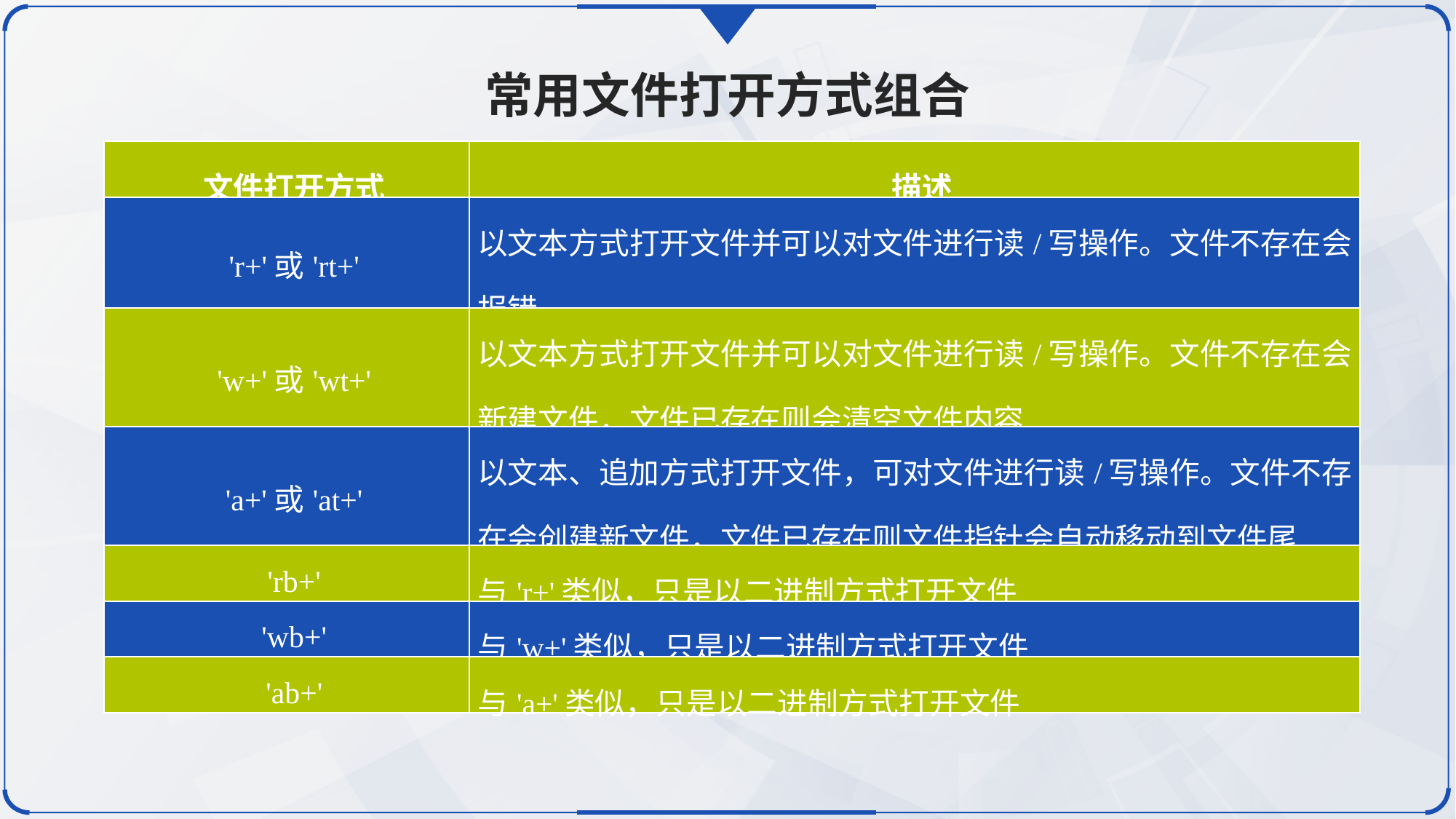

常用文件打开方式组合
| 文件打开方式 | 描述 |
| --- | --- |
| 'r+'或'rt+' | 以文本方式打开文件并可以对文件进行读/写操作。文件不存在会报错 |
| 'w+'或'wt+' | 以文本方式打开文件并可以对文件进行读/写操作。文件不存在会新建文件，文件已存在则会清空文件内容 |
| 'a+'或'at+' | 以文本、追加方式打开文件，可对文件进行读/写操作。文件不存在会创建新文件，文件已存在则文件指针会自动移动到文件尾 |
| 'rb+' | 与'r+'类似，只是以二进制方式打开文件 |
| 'wb+' | 与'w+'类似，只是以二进制方式打开文件 |
| 'ab+' | 与'a+'类似，只是以二进制方式打开文件 |